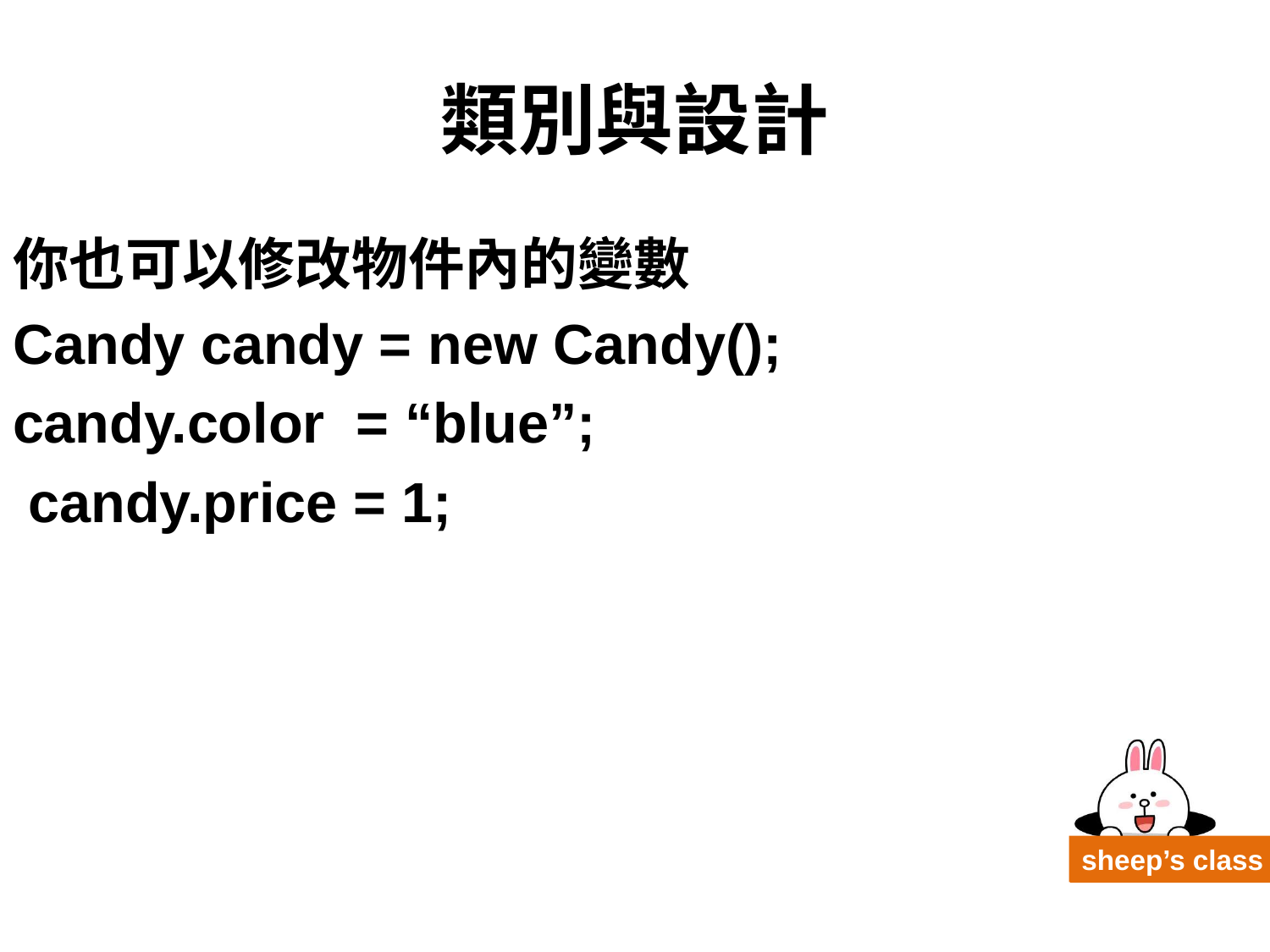

# 類別與設計
你也可以修改物件內的變數
Candy candy = new Candy();
candy.color  = “blue”;
 candy.price = 1;